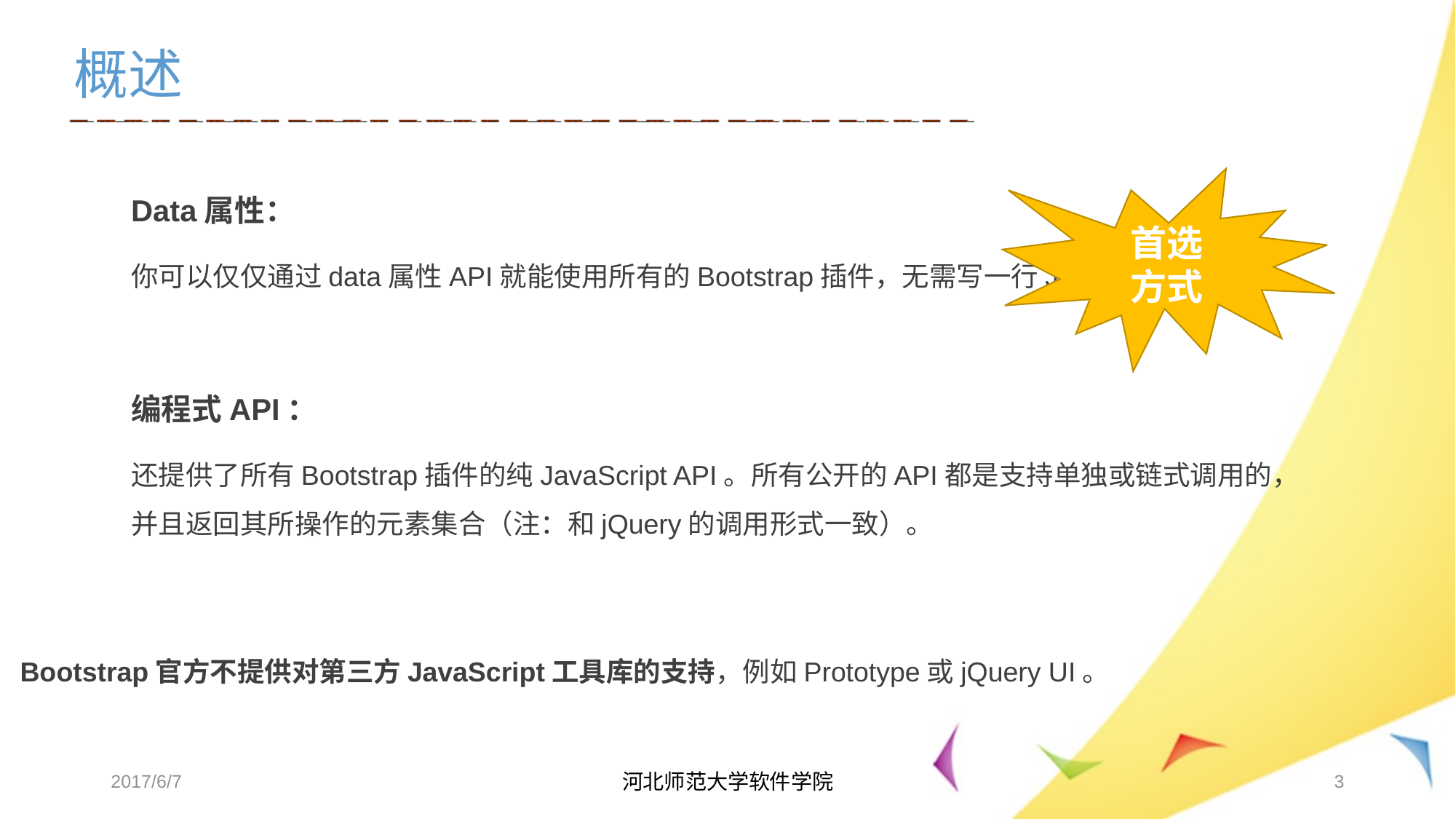

概述
首选
方式
Data属性：
你可以仅仅通过data属性API就能使用所有的Bootstrap插件，无需写一行JavaScript代码。
编程式API：
还提供了所有Bootstrap插件的纯JavaScript API。所有公开的API都是支持单独或链式调用的，并且返回其所操作的元素集合（注：和jQuery的调用形式一致）。
Bootstrap官方不提供对第三方JavaScript工具库的支持，例如Prototype或jQuery UI。
2017/6/7
河北师范大学软件学院
3